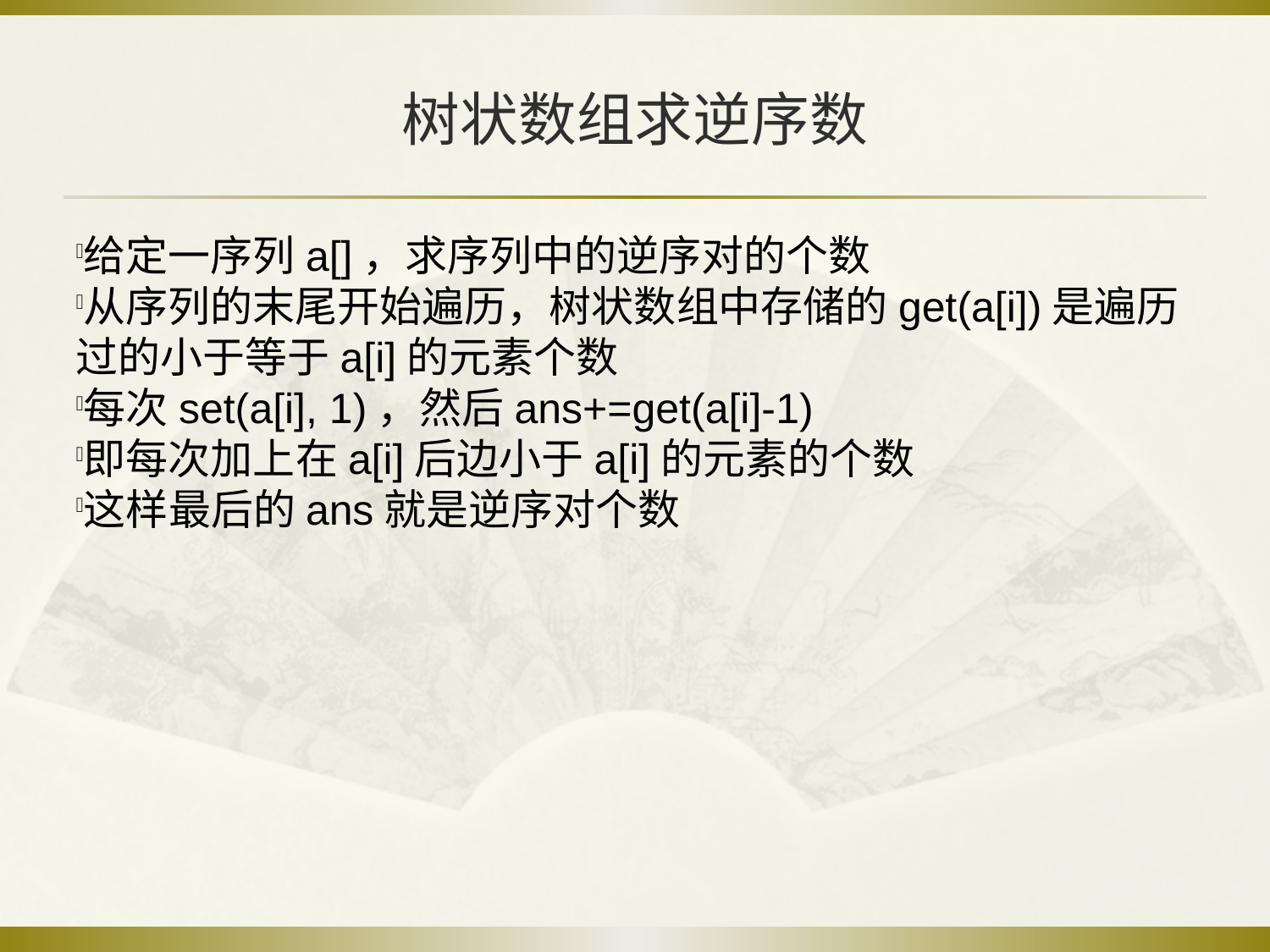

树状数组求逆序数
给定一序列a[]，求序列中的逆序对的个数
从序列的末尾开始遍历，树状数组中存储的get(a[i])是遍历过的小于等于a[i]的元素个数
每次set(a[i], 1)，然后ans+=get(a[i]-1)
即每次加上在a[i]后边小于a[i]的元素的个数
这样最后的ans就是逆序对个数